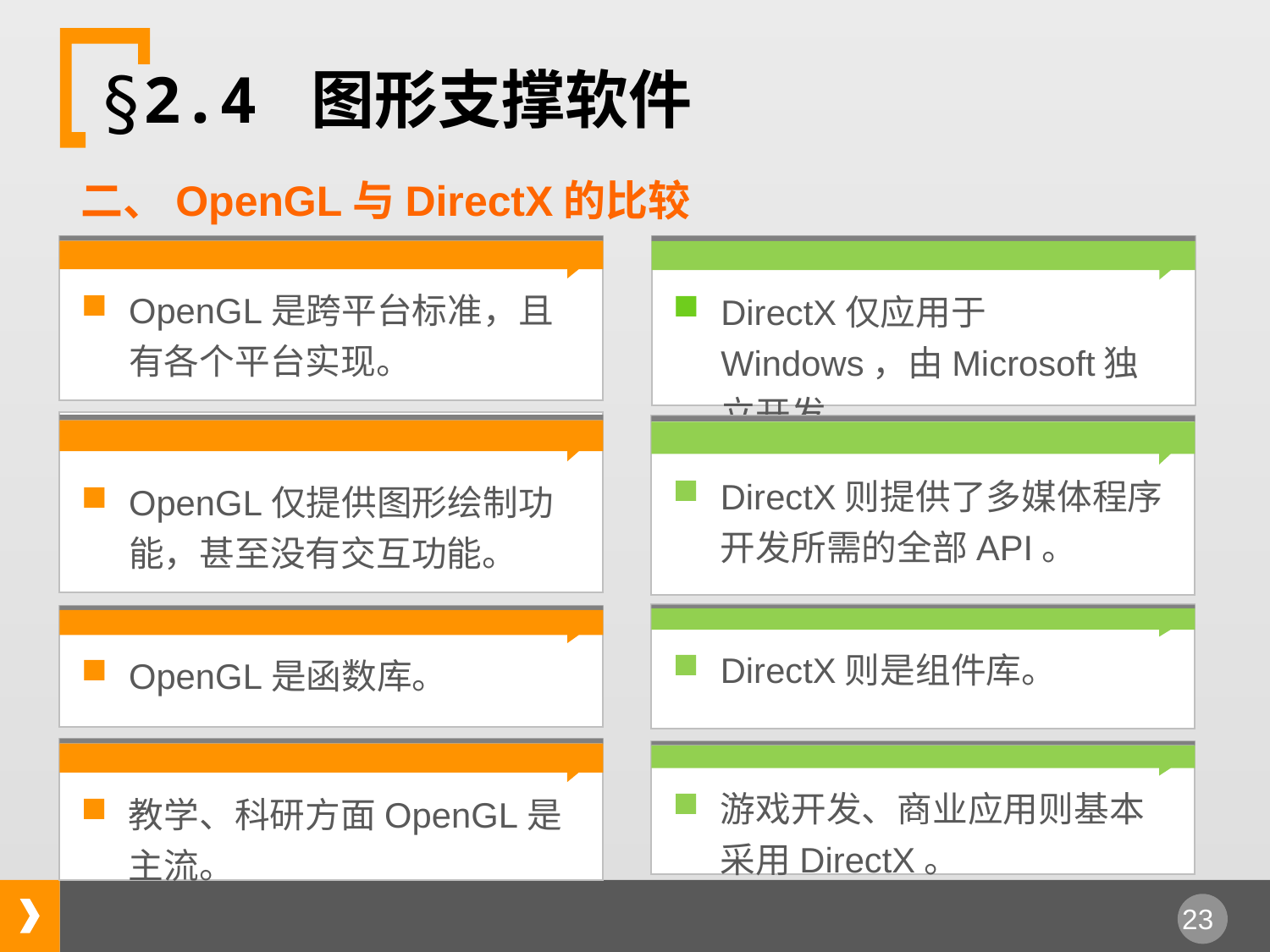

§2.4 图形支撑软件
二、OpenGL与DirectX的比较

OpenGL是跨平台标准，且有各个平台实现。

DirectX仅应用于Windows，由Microsoft独立开发。

OpenGL仅提供图形绘制功能，甚至没有交互功能。

DirectX则提供了多媒体程序开发所需的全部API。

DirectX则是组件库。

OpenGL是函数库。

教学、科研方面OpenGL是主流。

游戏开发、商业应用则基本采用DirectX。